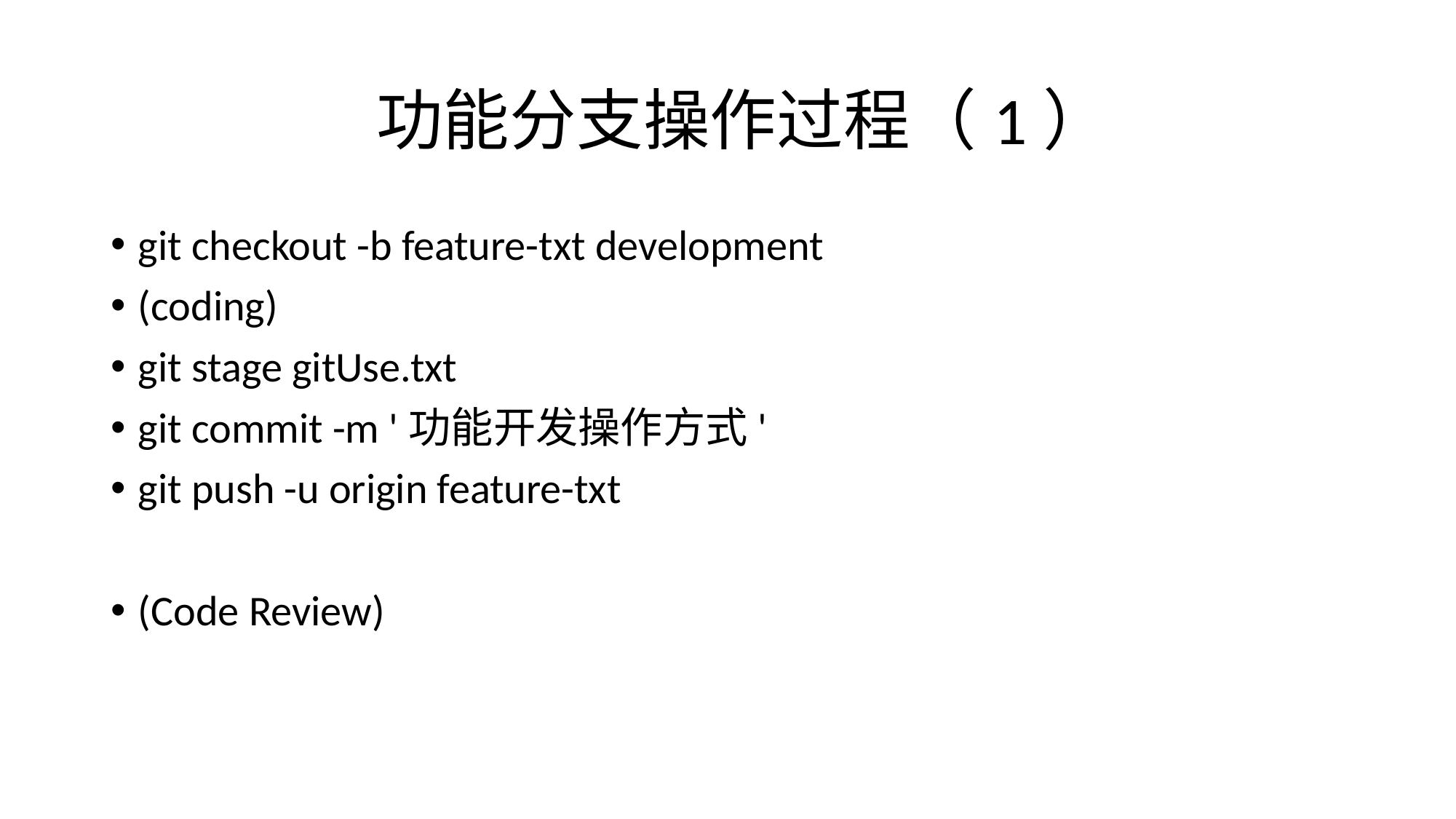

# 功能分支操作过程（1）
git checkout -b feature-txt development
(coding)
git stage gitUse.txt
git commit -m '功能开发操作方式'
git push -u origin feature-txt

(Code Review)